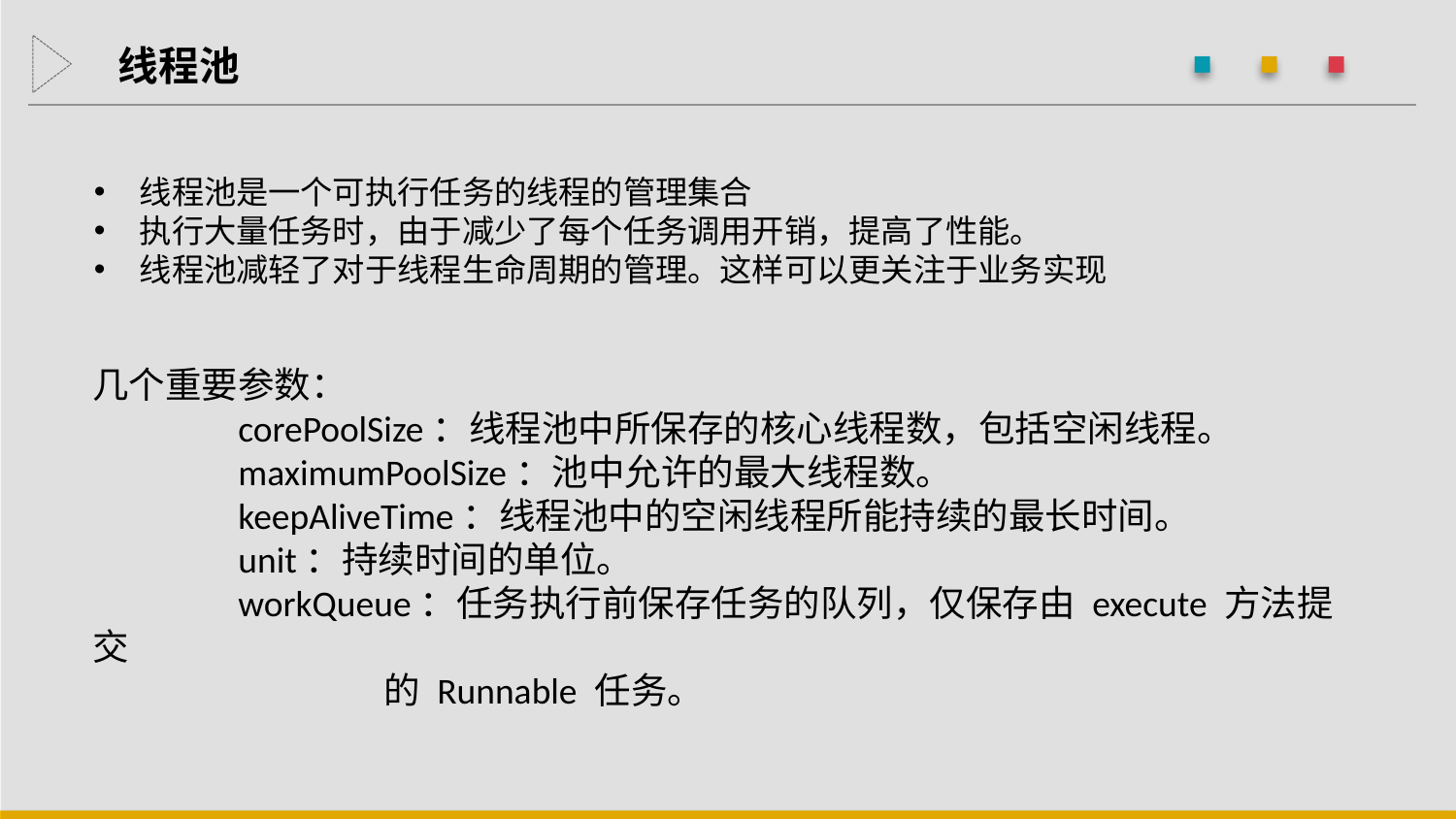

· · ·
线程池

线程池是一个可执行任务的线程的管理集合
执行大量任务时，由于减少了每个任务调用开销，提高了性能。
线程池减轻了对于线程生命周期的管理。这样可以更关注于业务实现

几个重要参数：
	corePoolSize：线程池中所保存的核心线程数，包括空闲线程。
	maximumPoolSize：池中允许的最大线程数。
	keepAliveTime：线程池中的空闲线程所能持续的最长时间。
	unit：持续时间的单位。
	workQueue：任务执行前保存任务的队列，仅保存由 execute 方法提交
		的 Runnable 任务。